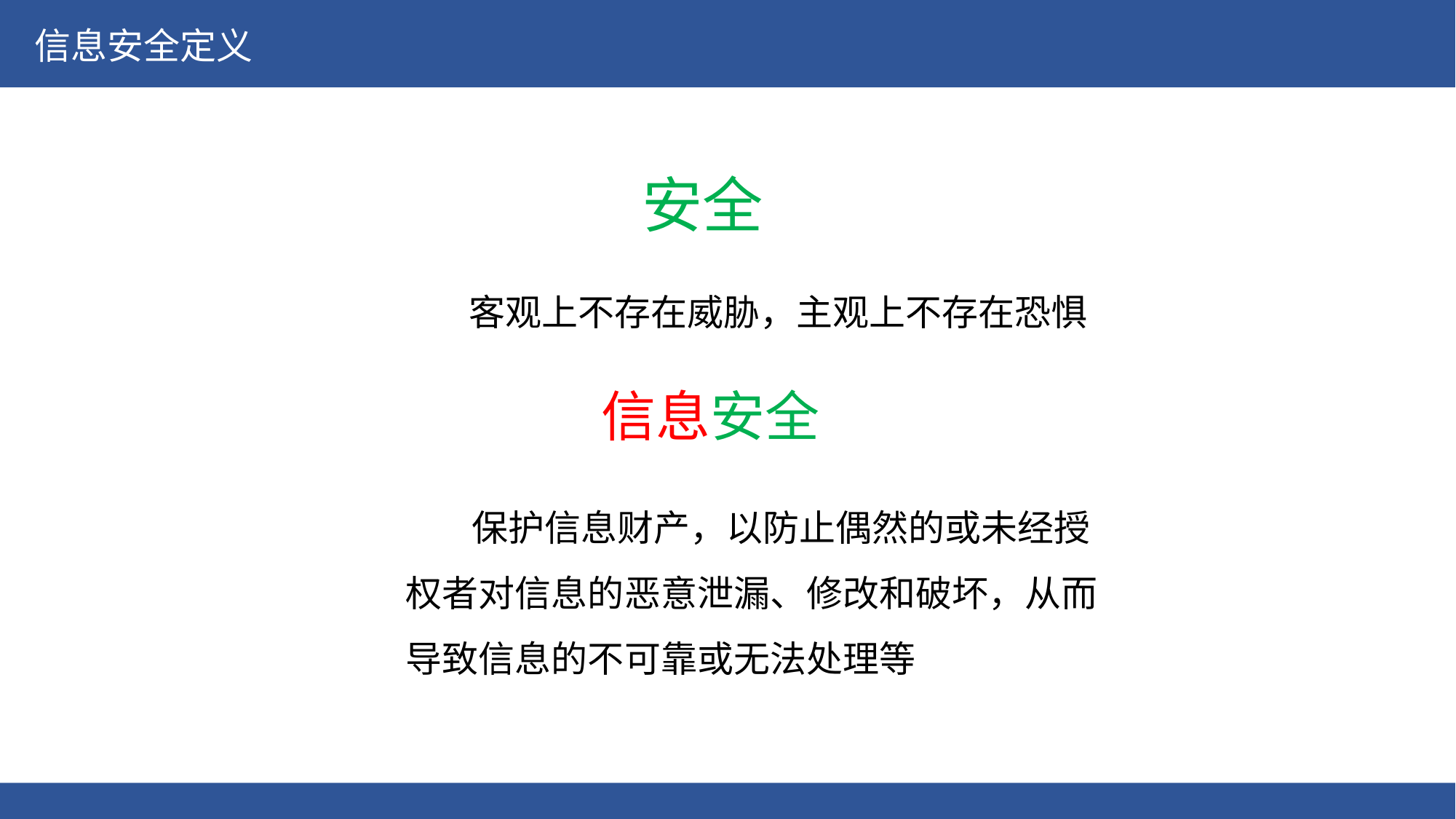

信息安全定义
安全
客观上不存在威胁，主观上不存在恐惧
信息安全
       保护信息财产，以防止偶然的或未经授权者对信息的恶意泄漏、修改和破坏，从而导致信息的不可靠或无法处理等